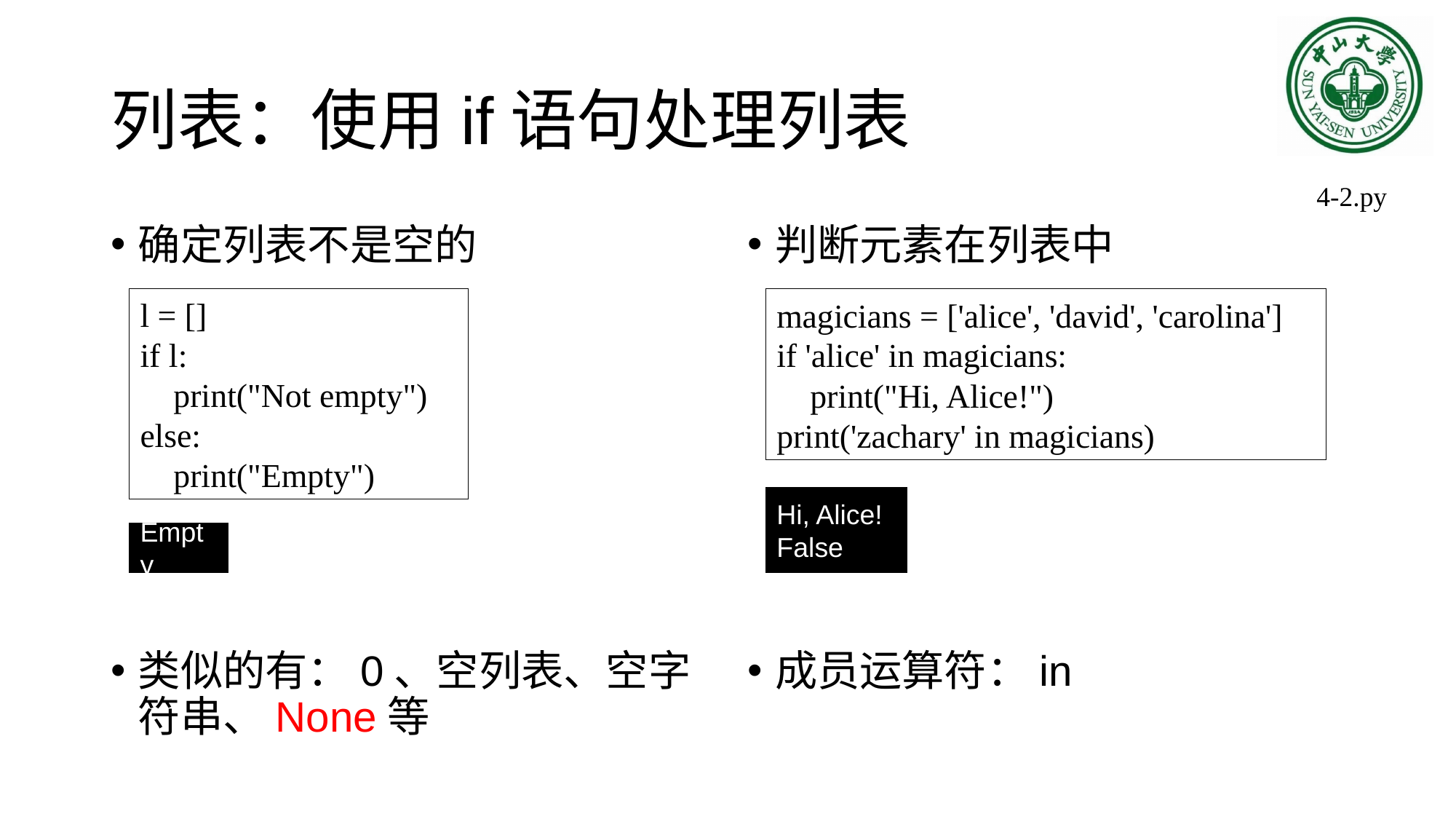

# 列表：使用if语句处理列表
4-2.py
确定列表不是空的

类似的有：0、空列表、空字符串、None等
判断元素在列表中

成员运算符：in

l = []
if l:
    print("Not empty")
else:
    print("Empty")
magicians = ['alice', 'david', 'carolina']
if 'alice' in magicians:
    print("Hi, Alice!")
print('zachary' in magicians)
Hi, Alice!
False
Empty